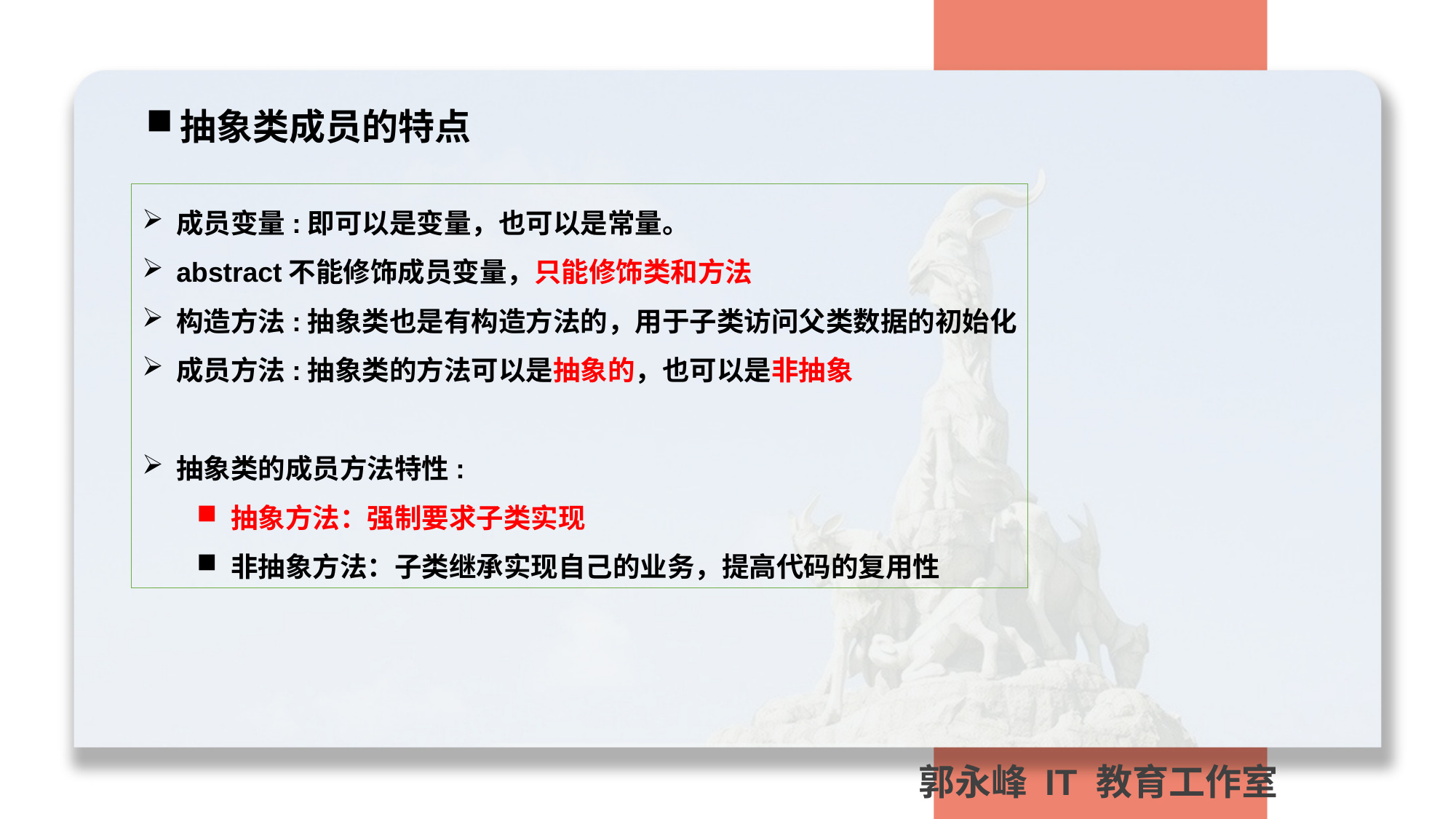

抽象类成员的特点
成员变量:即可以是变量，也可以是常量。
abstract不能修饰成员变量，只能修饰类和方法
构造方法:抽象类也是有构造方法的，用于子类访问父类数据的初始化
成员方法:抽象类的方法可以是抽象的，也可以是非抽象

抽象类的成员方法特性:
抽象方法：强制要求子类实现
非抽象方法：子类继承实现自己的业务，提高代码的复用性